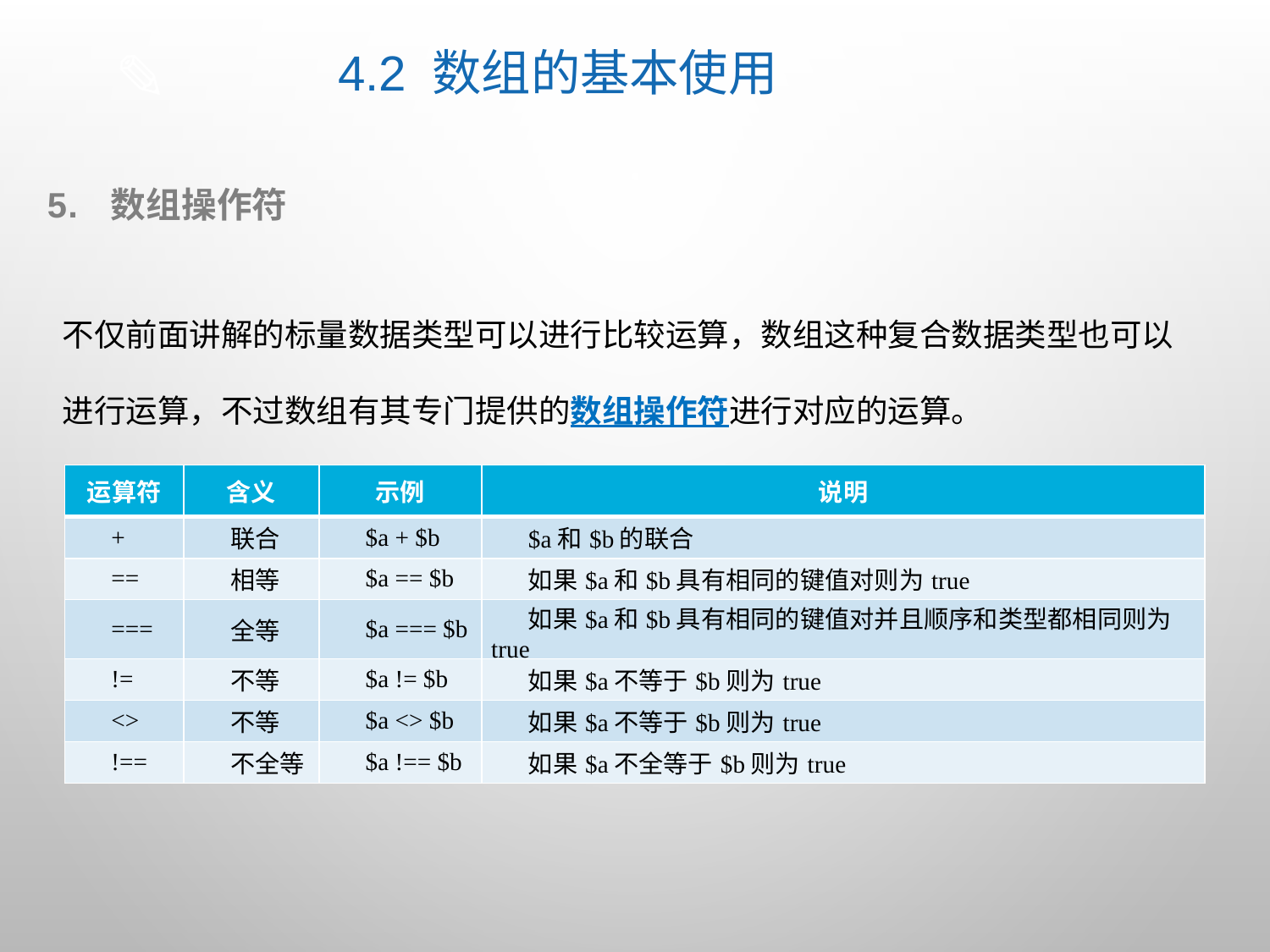

# 4.2 数组的基本使用
数组操作符
不仅前面讲解的标量数据类型可以进行比较运算，数组这种复合数据类型也可以进行运算，不过数组有其专门提供的数组操作符进行对应的运算。
| 运算符 | 含义 | 示例 | 说明 |
| --- | --- | --- | --- |
| + | 联合 | $a + $b | $a和$b的联合 |
| == | 相等 | $a == $b | 如果$a和$b具有相同的键值对则为true |
| === | 全等 | $a === $b | 如果$a和$b具有相同的键值对并且顺序和类型都相同则为true |
| != | 不等 | $a != $b | 如果$a不等于$b则为true |
| <> | 不等 | $a <> $b | 如果$a不等于$b则为true |
| !== | 不全等 | $a !== $b | 如果$a不全等于$b则为true |